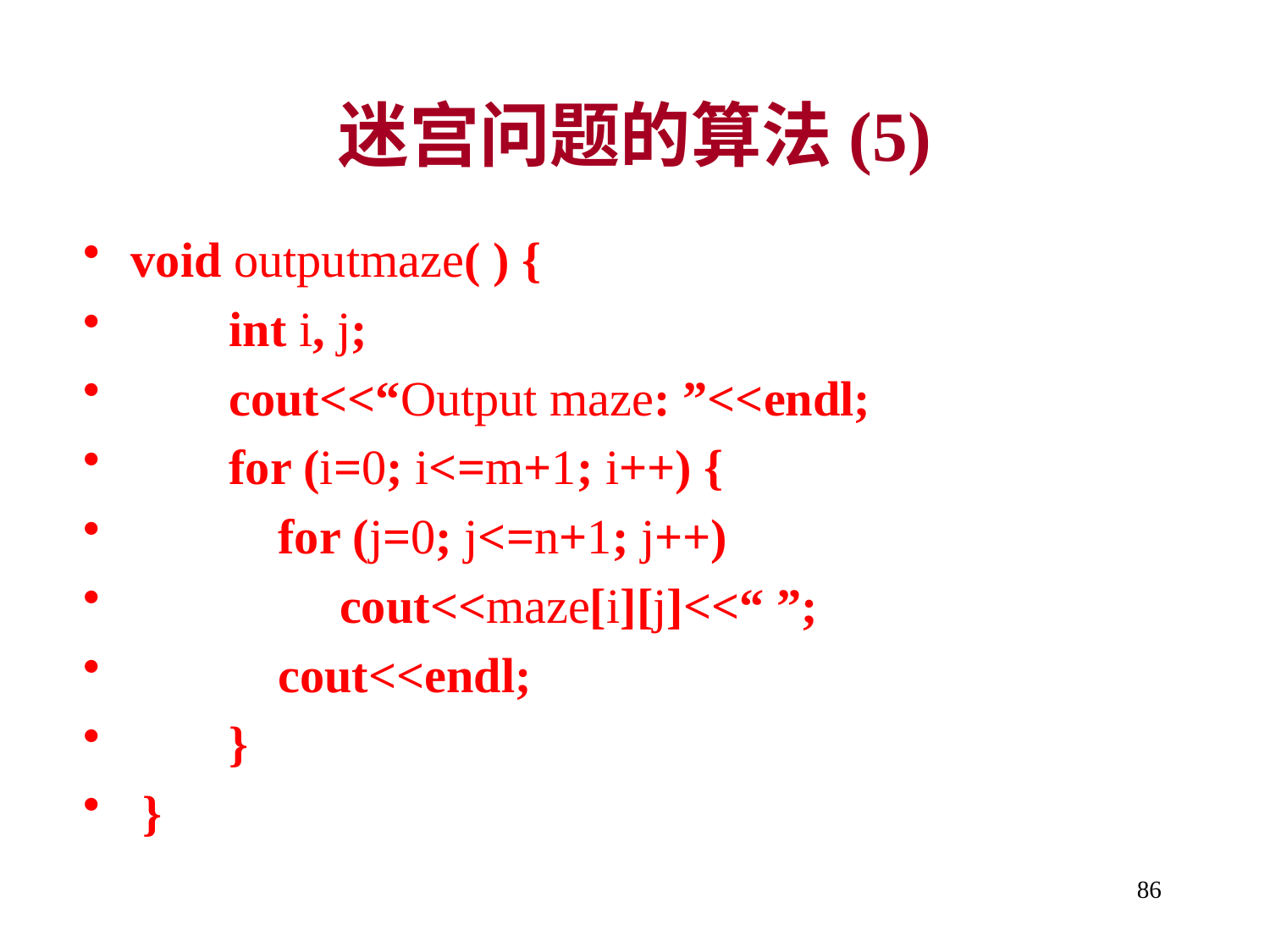

迷宫问题的算法(5)
void outputmaze( ) {
        int i, j;
        cout<<“Output maze: ”<<endl;
        for (i=0; i<=m+1; i++) {
            for (j=0; j<=n+1; j++)
                 cout<<maze[i][j]<<“ ”;
            cout<<endl;
        }
 }

86